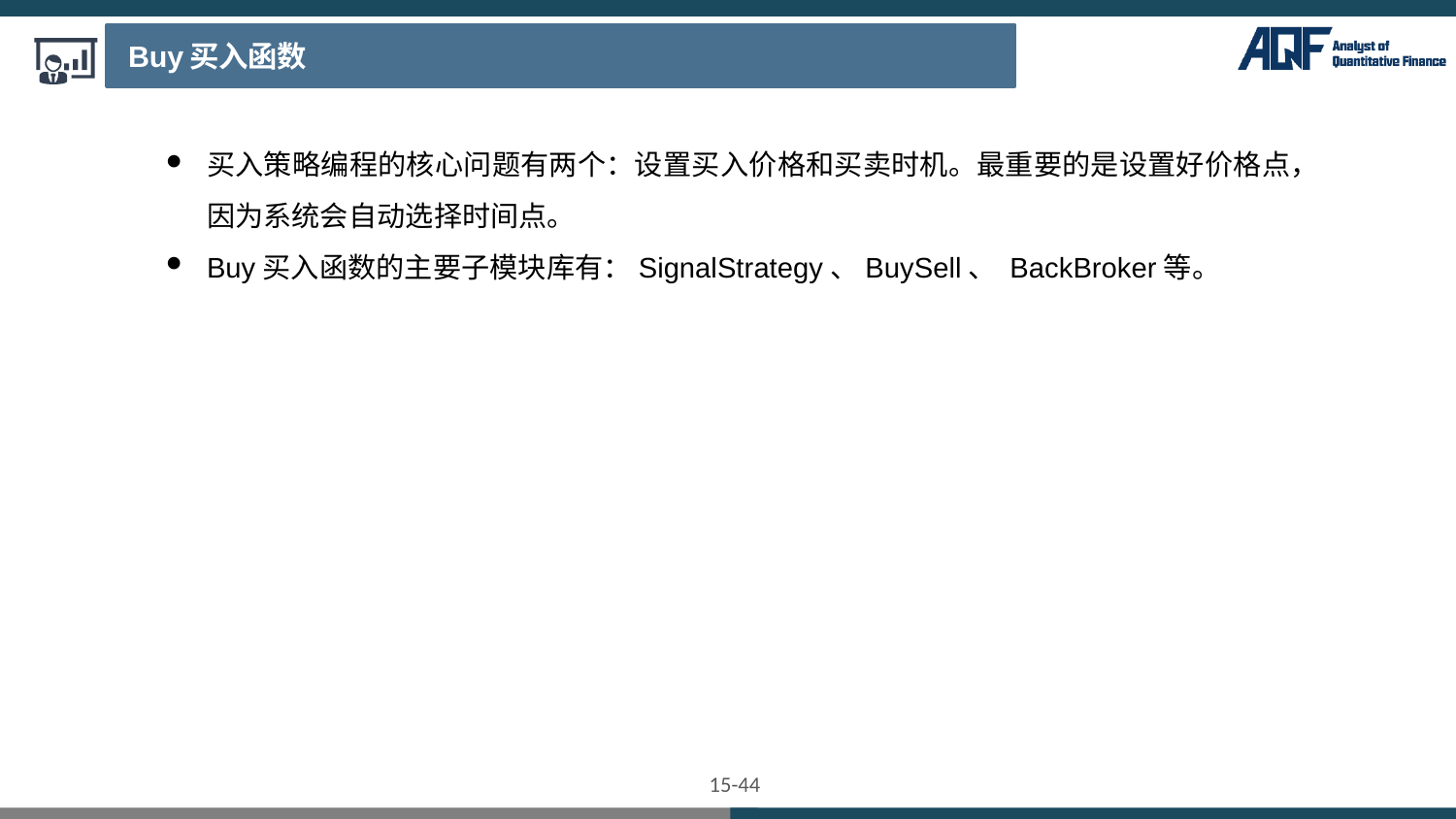

Buy买入函数
买入策略编程的核心问题有两个：设置买入价格和买卖时机。最重要的是设置好价格点，因为系统会自动选择时间点。
Buy买入函数的主要子模块库有：SignalStrategy、BuySell、 BackBroker等。